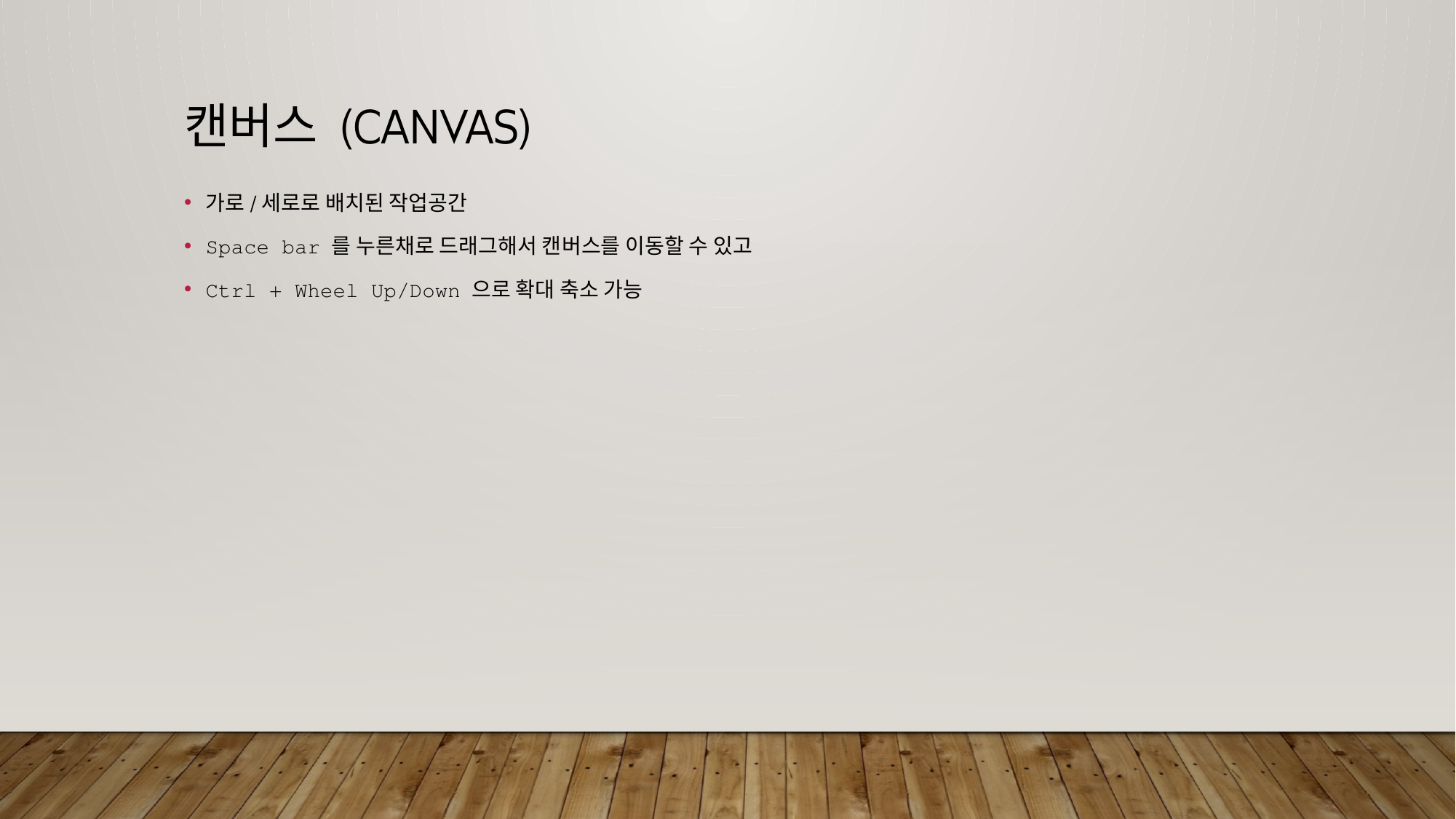

# 캔버스 (Canvas)
가로/세로로 배치된 작업공간
Space bar 를 누른채로 드래그해서 캔버스를 이동할 수 있고
Ctrl + Wheel Up/Down 으로 확대 축소 가능